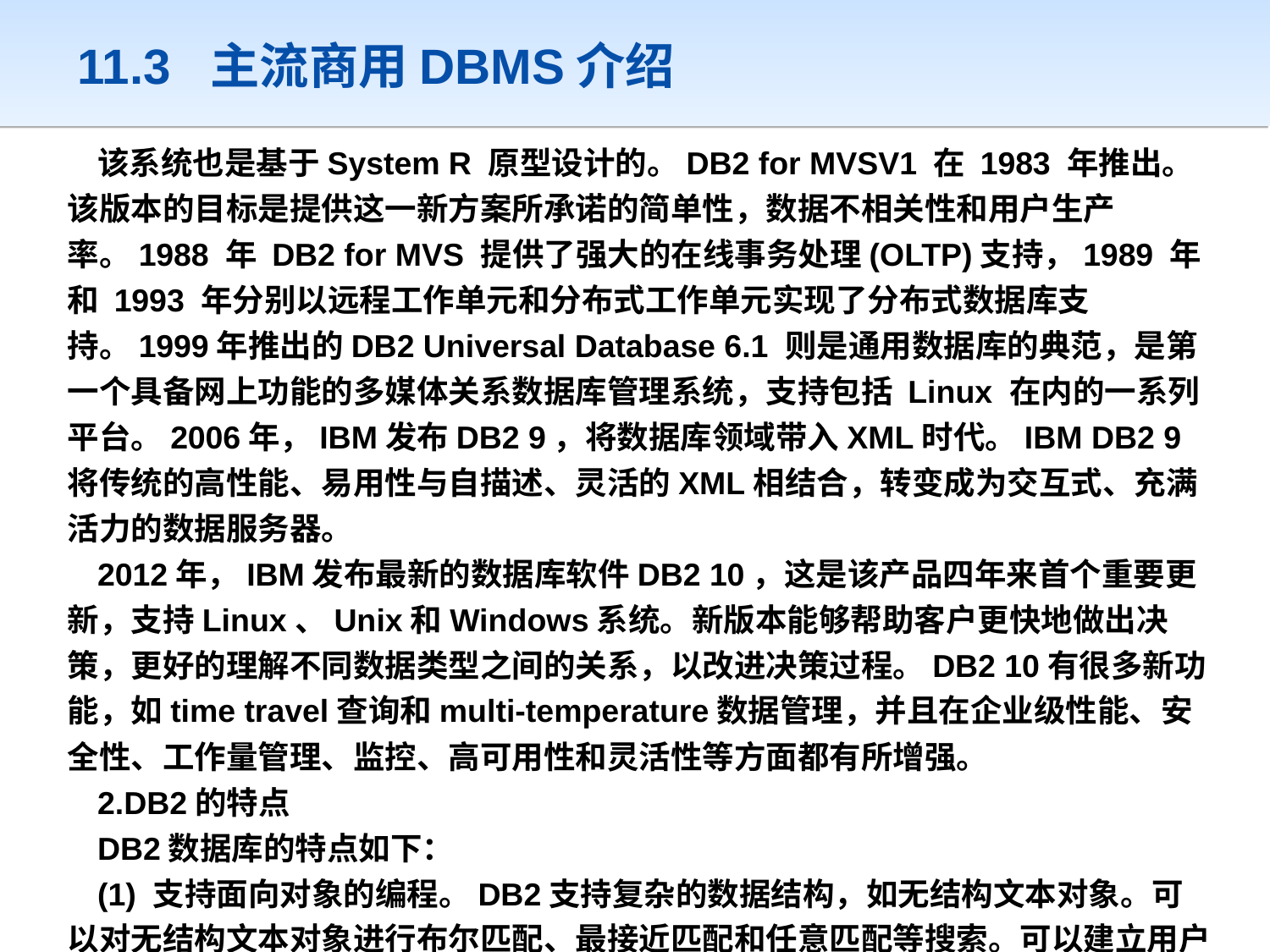

# 11.3  主流商用DBMS介绍
该系统也是基于System R 原型设计的。DB2 for MVSV1 在 1983 年推出。该版本的目标是提供这一新方案所承诺的简单性，数据不相关性和用户生产率。1988 年 DB2 for MVS 提供了强大的在线事务处理(OLTP)支持，1989 年和 1993 年分别以远程工作单元和分布式工作单元实现了分布式数据库支持。1999年推出的DB2 Universal Database 6.1 则是通用数据库的典范，是第一个具备网上功能的多媒体关系数据库管理系统，支持包括 Linux 在内的一系列平台。2006年，IBM发布DB2 9，将数据库领域带入XML时代。IBM DB2 9将传统的高性能、易用性与自描述、灵活的XML相结合，转变成为交互式、充满活力的数据服务器。
2012年，IBM发布最新的数据库软件DB2 10，这是该产品四年来首个重要更新，支持Linux、Unix和Windows系统。新版本能够帮助客户更快地做出决策，更好的理解不同数据类型之间的关系，以改进决策过程。DB2 10有很多新功能，如time travel查询和multi-temperature数据管理，并且在企业级性能、安全性、工作量管理、监控、高可用性和灵活性等方面都有所增强。
2.DB2的特点
DB2数据库的特点如下：
(1) 支持面向对象的编程。DB2支持复杂的数据结构，如无结构文本对象。可以对无结构文本对象进行布尔匹配、最接近匹配和任意匹配等搜索。可以建立用户数据类型和用户自定义函数。